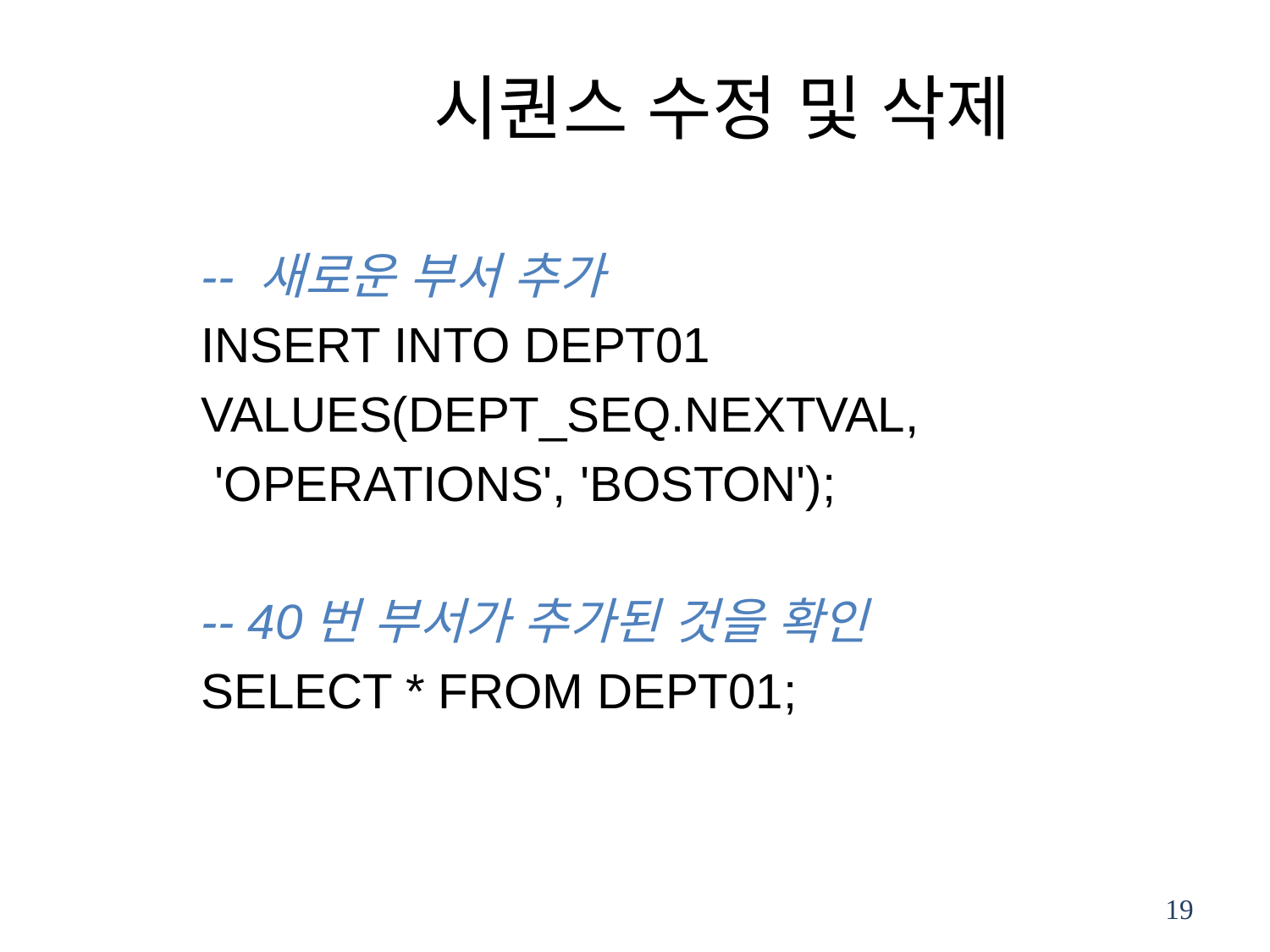

# 시퀀스 수정 및 삭제
-- 새로운 부서 추가
INSERT INTO DEPT01
VALUES(DEPT_SEQ.NEXTVAL,
 'OPERATIONS', 'BOSTON');

-- 40번 부서가 추가된 것을 확인
SELECT * FROM DEPT01;

19